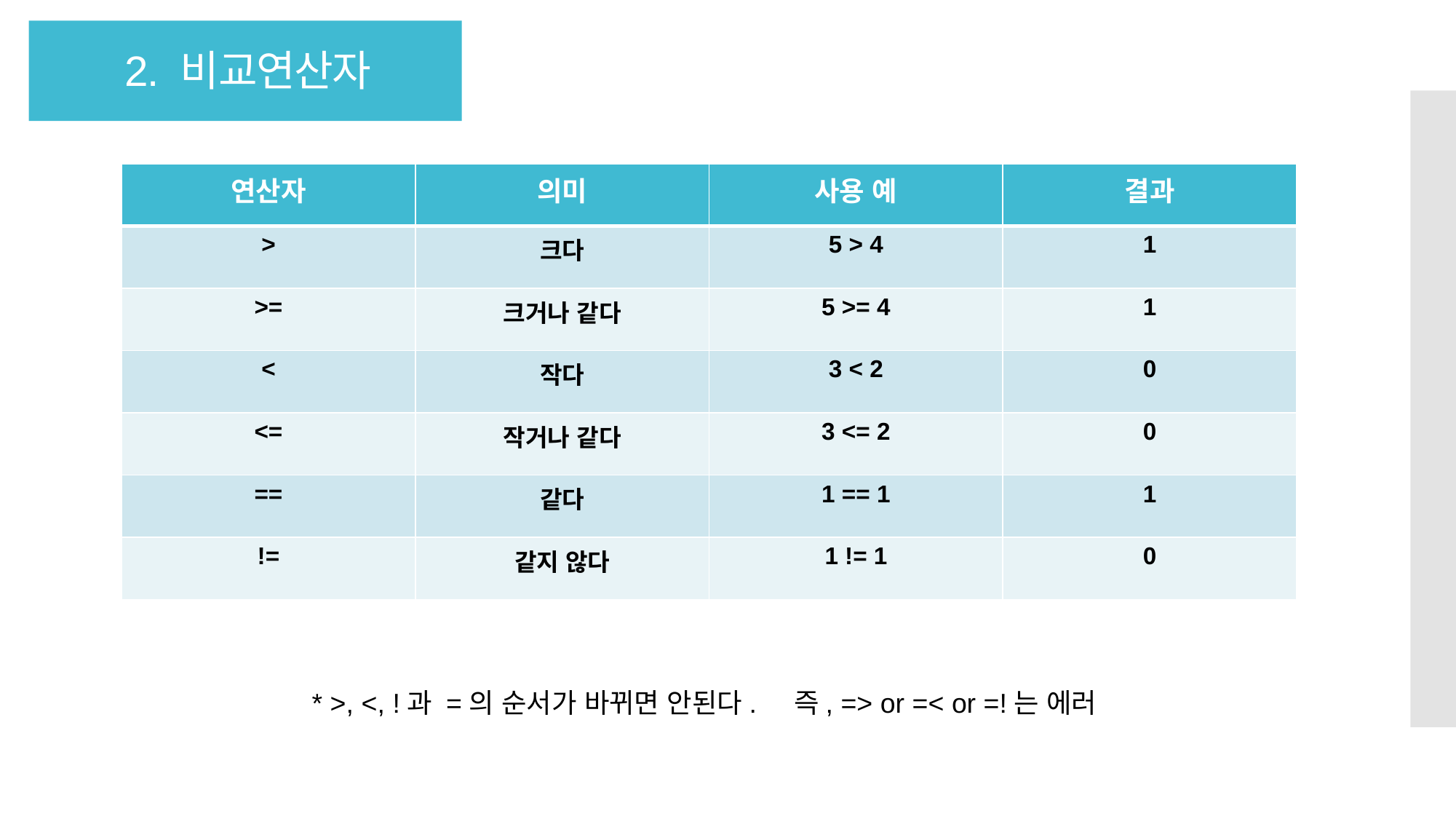

# 2. 비교연산자
| 연산자 | 의미 | 사용 예 | 결과 |
| --- | --- | --- | --- |
| > | 크다 | 5 > 4 | 1 |
| >= | 크거나 같다 | 5 >= 4 | 1 |
| < | 작다 | 3 < 2 | 0 |
| <= | 작거나 같다 | 3 <= 2 | 0 |
| == | 같다 | 1 == 1 | 1 |
| != | 같지 않다 | 1 != 1 | 0 |
* >, <, !과 =의 순서가 바뀌면 안된다.    즉, => or =< or =!는 에러